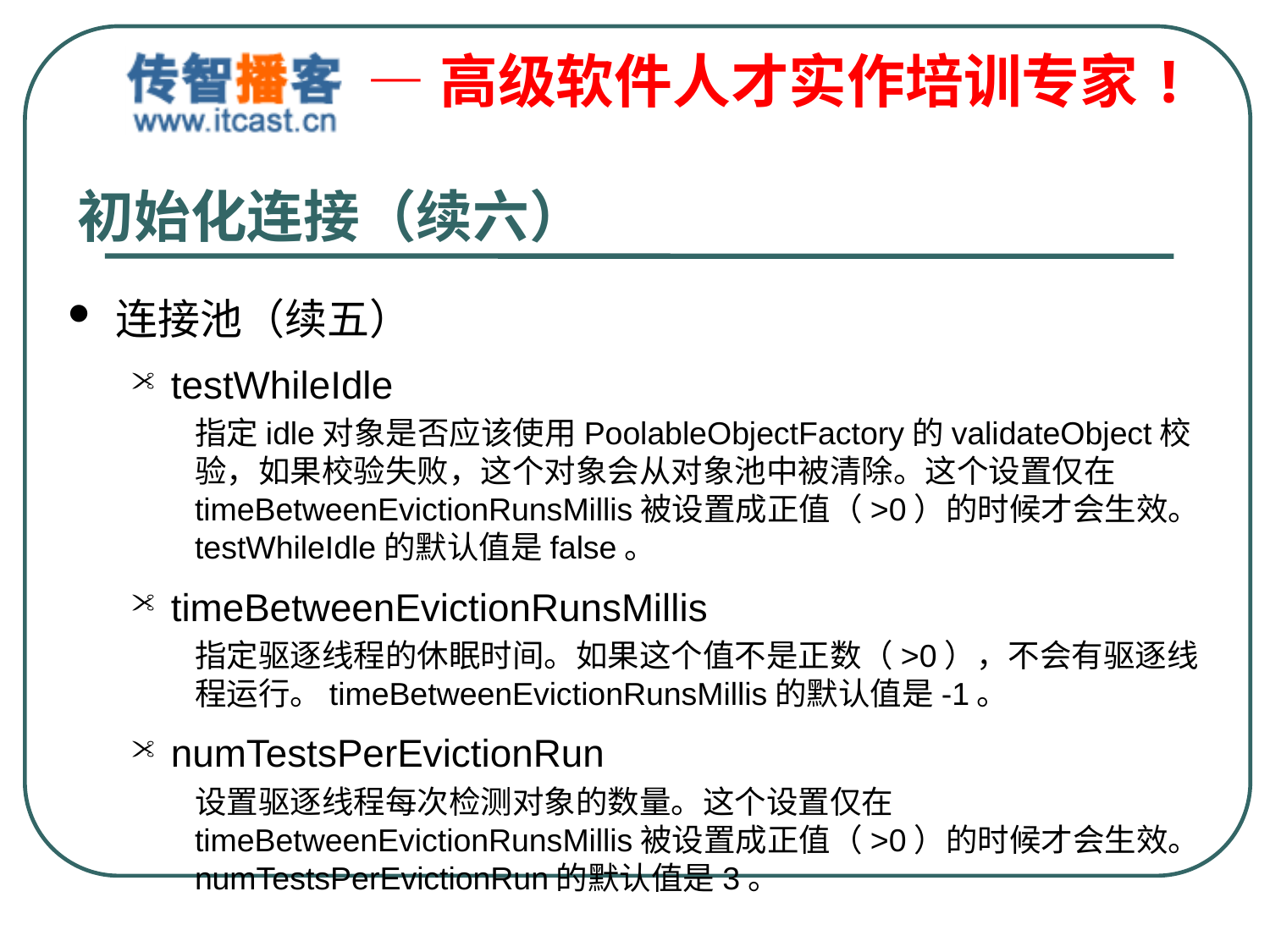

# 初始化连接（续六）
连接池（续五）
testWhileIdle
指定idle对象是否应该使用PoolableObjectFactory的validateObject校验，如果校验失败，这个对象会从对象池中被清除。这个设置仅在timeBetweenEvictionRunsMillis被设置成正值（>0）的时候才会生效。testWhileIdle的默认值是false。
timeBetweenEvictionRunsMillis
指定驱逐线程的休眠时间。如果这个值不是正数（>0），不会有驱逐线程运行。timeBetweenEvictionRunsMillis的默认值是-1。
numTestsPerEvictionRun
设置驱逐线程每次检测对象的数量。这个设置仅在timeBetweenEvictionRunsMillis被设置成正值（>0）的时候才会生效。numTestsPerEvictionRun的默认值是3。